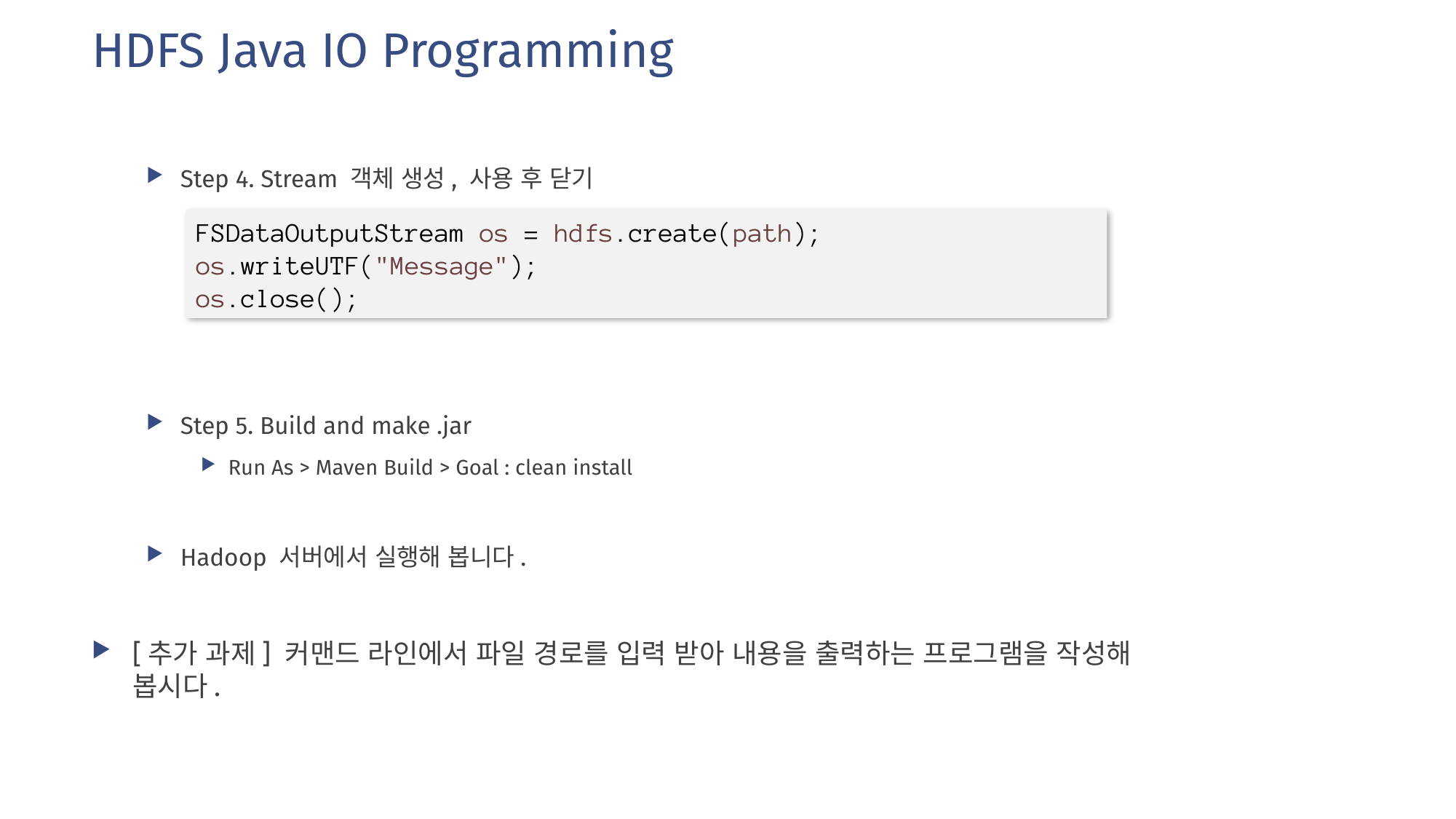

# HDFS Java IO Programming
Step 4. Stream 객체 생성, 사용 후 닫기

Step 5. Build and make .jar
Run As > Maven Build > Goal : clean install

Hadoop 서버에서 실행해 봅니다.

[추가 과제] 커맨드 라인에서 파일 경로를 입력 받아 내용을 출력하는 프로그램을 작성해 봅시다.

FSDataOutputStream os = hdfs.create(path);
os.writeUTF("Message");
os.close();